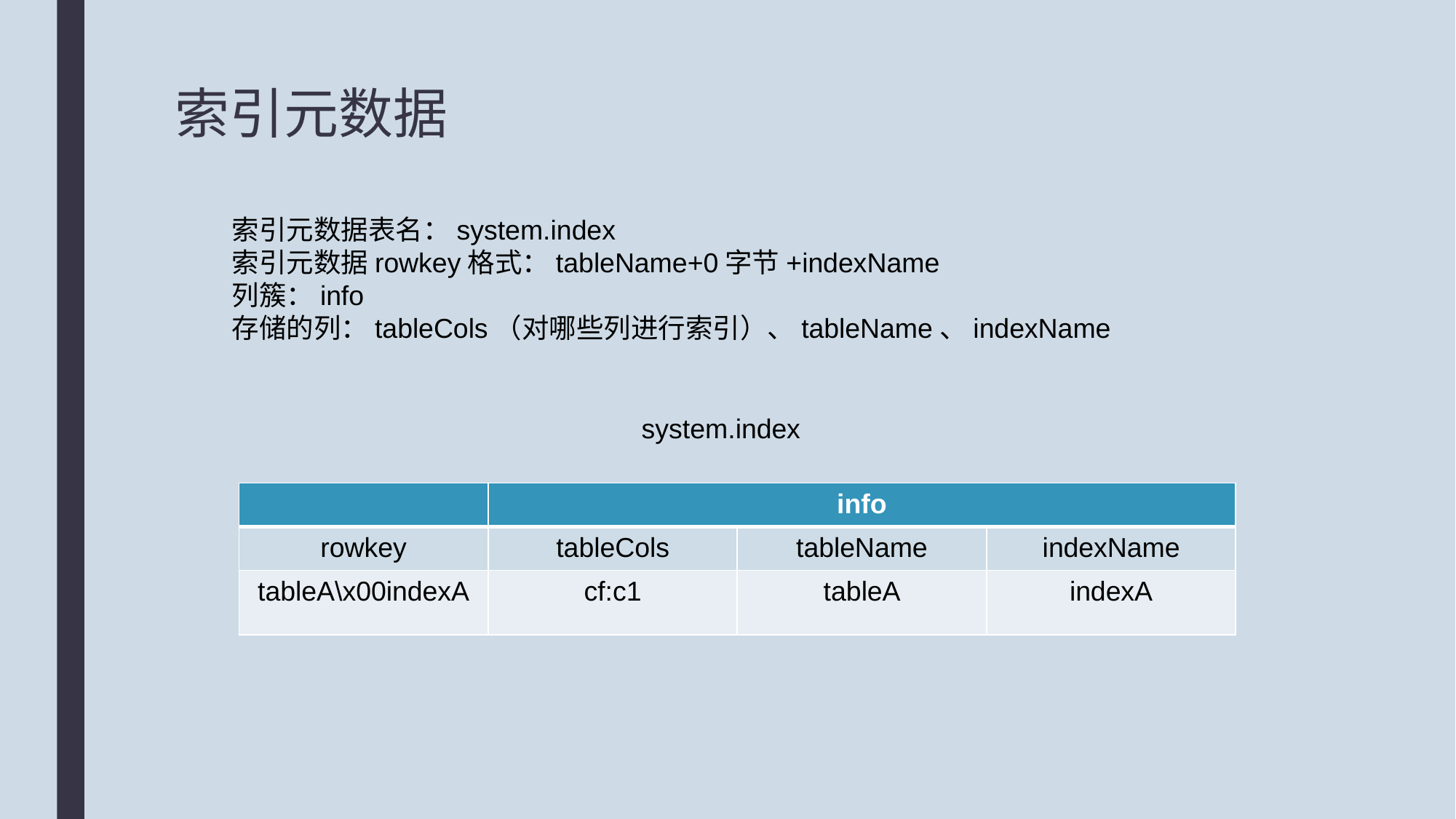

# 索引元数据
索引元数据表名：system.index
索引元数据rowkey格式：tableName+0字节+indexName
列簇：info
存储的列：tableCols（对哪些列进行索引）、tableName、indexName
system.index

|  | info |  |  |
| --- | --- | --- | --- |
| rowkey | tableCols | tableName | indexName |
| tableA\x00indexA | cf:c1 | tableA | indexA |